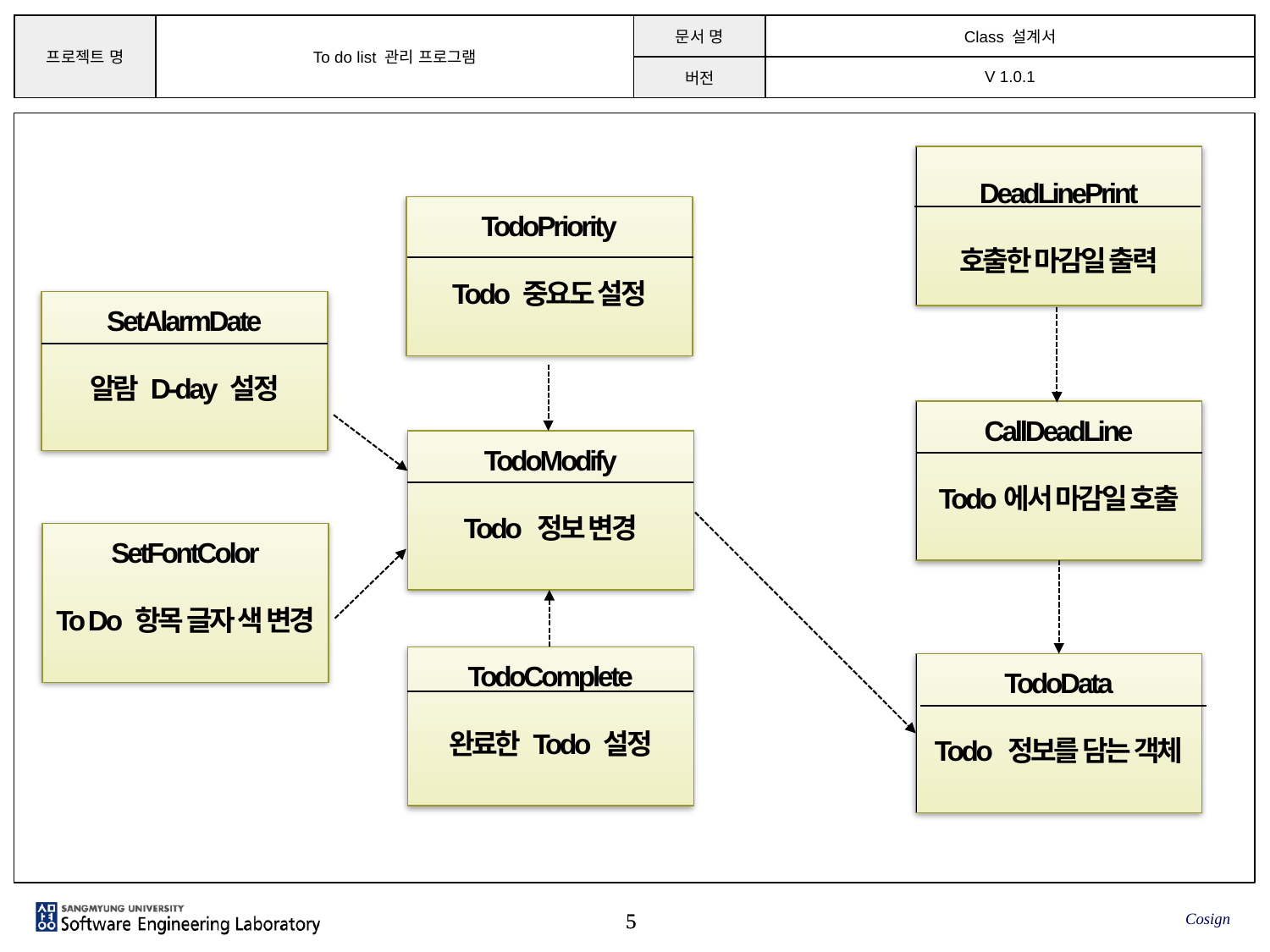

DeadLinePrint

호출한 마감일 출력
CallDeadLine

Todo에서 마감일 호출

TodoPriority

Todo 중요도 설정

TodoModify

Todo 정보 변경

TodoComplete

완료한 Todo 설정

SetAlarmDate

알람 D-day 설정

SetFontColor

To Do 항목 글자 색 변경

TodoData

Todo 정보를 담는 객체

Cosign